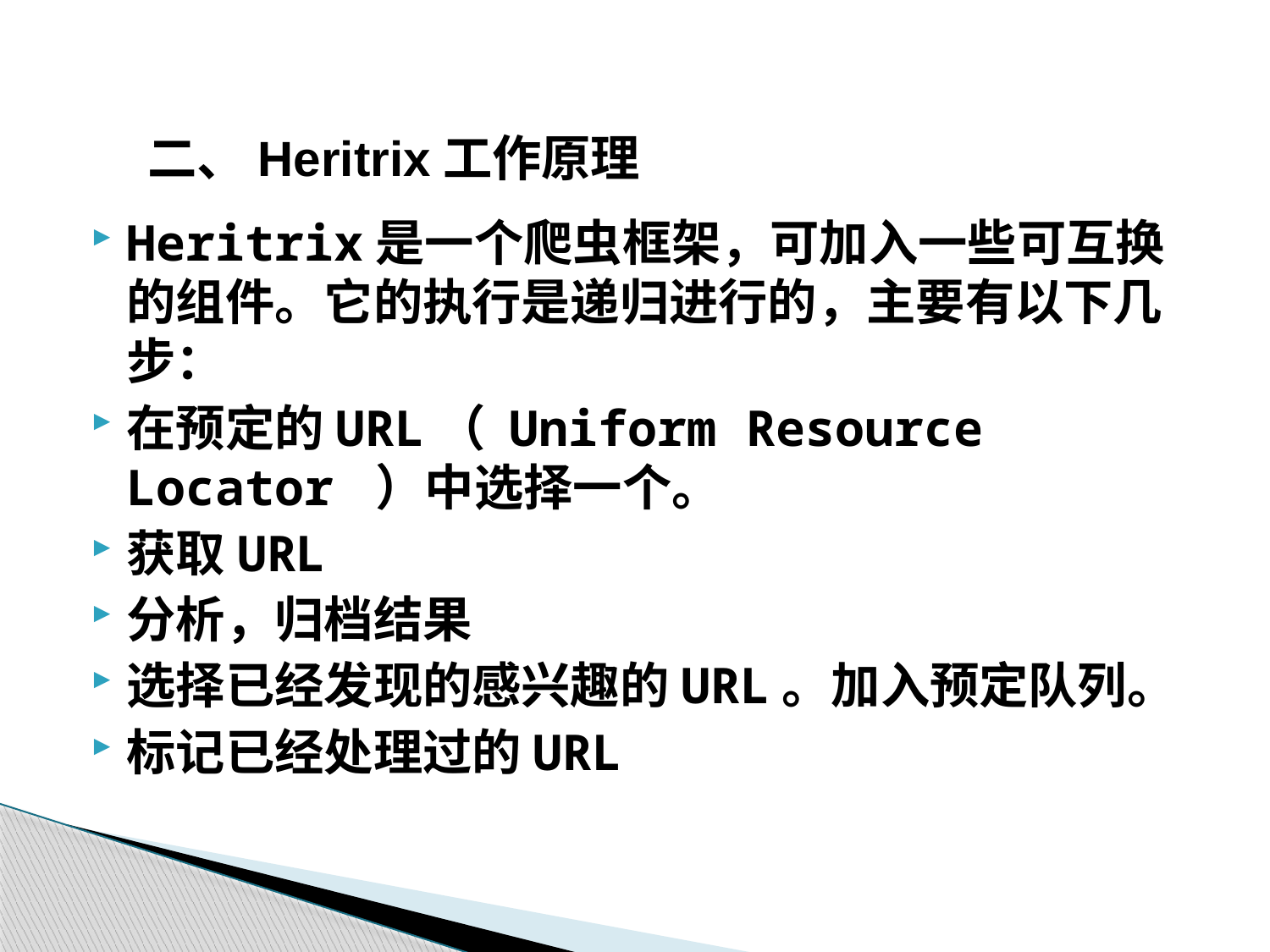

二、Heritrix工作原理
Heritrix是一个爬虫框架，可加入一些可互换的组件。它的执行是递归进行的，主要有以下几步：
在预定的URL（ Uniform Resource Locator ）中选择一个。
获取URL
分析，归档结果
选择已经发现的感兴趣的URL。加入预定队列。
标记已经处理过的URL